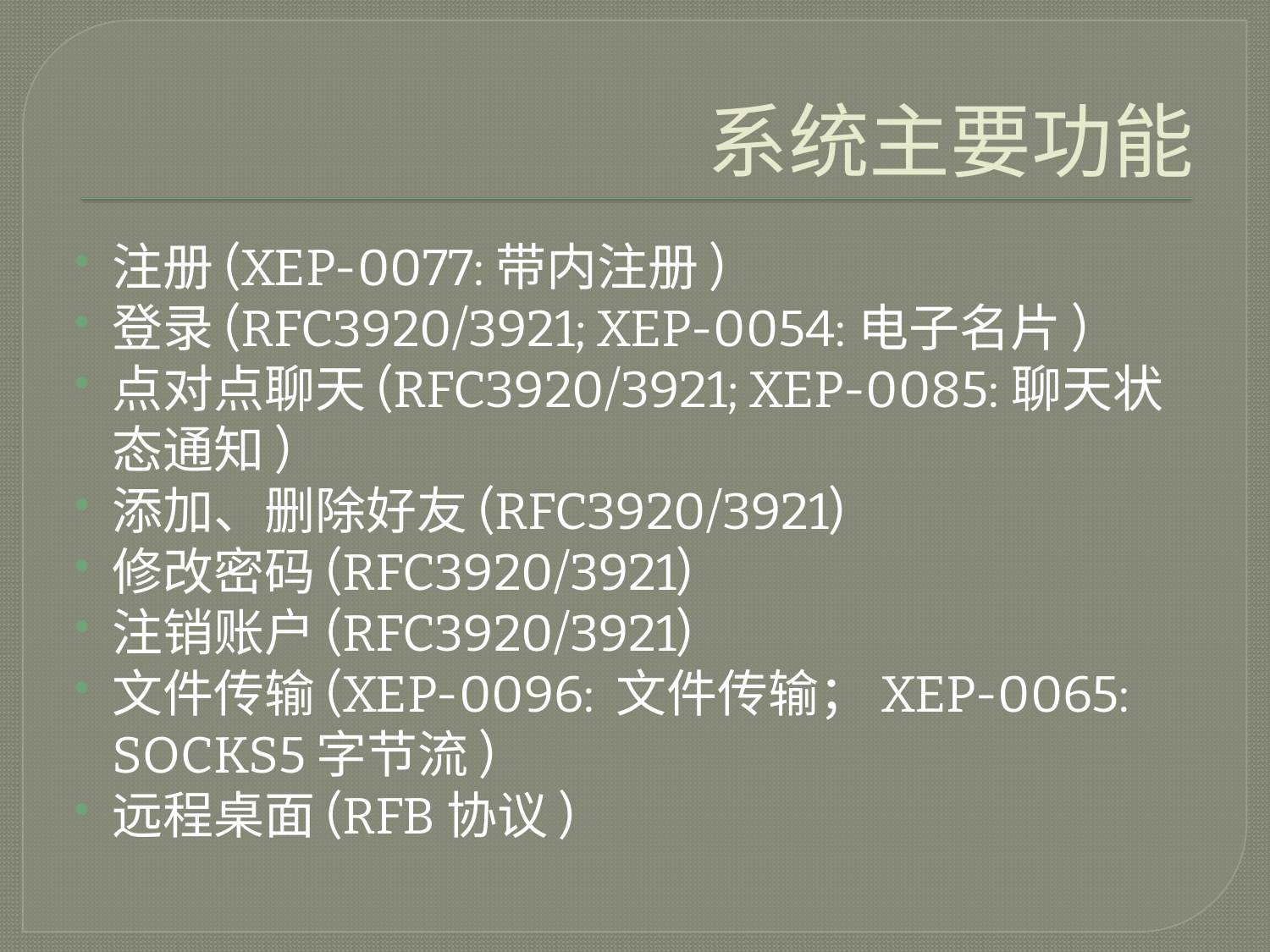

# 系统主要功能
注册(XEP-0077:带内注册)
登录(RFC3920/3921; XEP-0054:电子名片)
点对点聊天(RFC3920/3921; XEP-0085:聊天状态通知)
添加、删除好友(RFC3920/3921)
修改密码(RFC3920/3921)
注销账户(RFC3920/3921)
文件传输(XEP-0096: 文件传输；XEP-0065: SOCKS5字节流)
远程桌面(RFB协议)